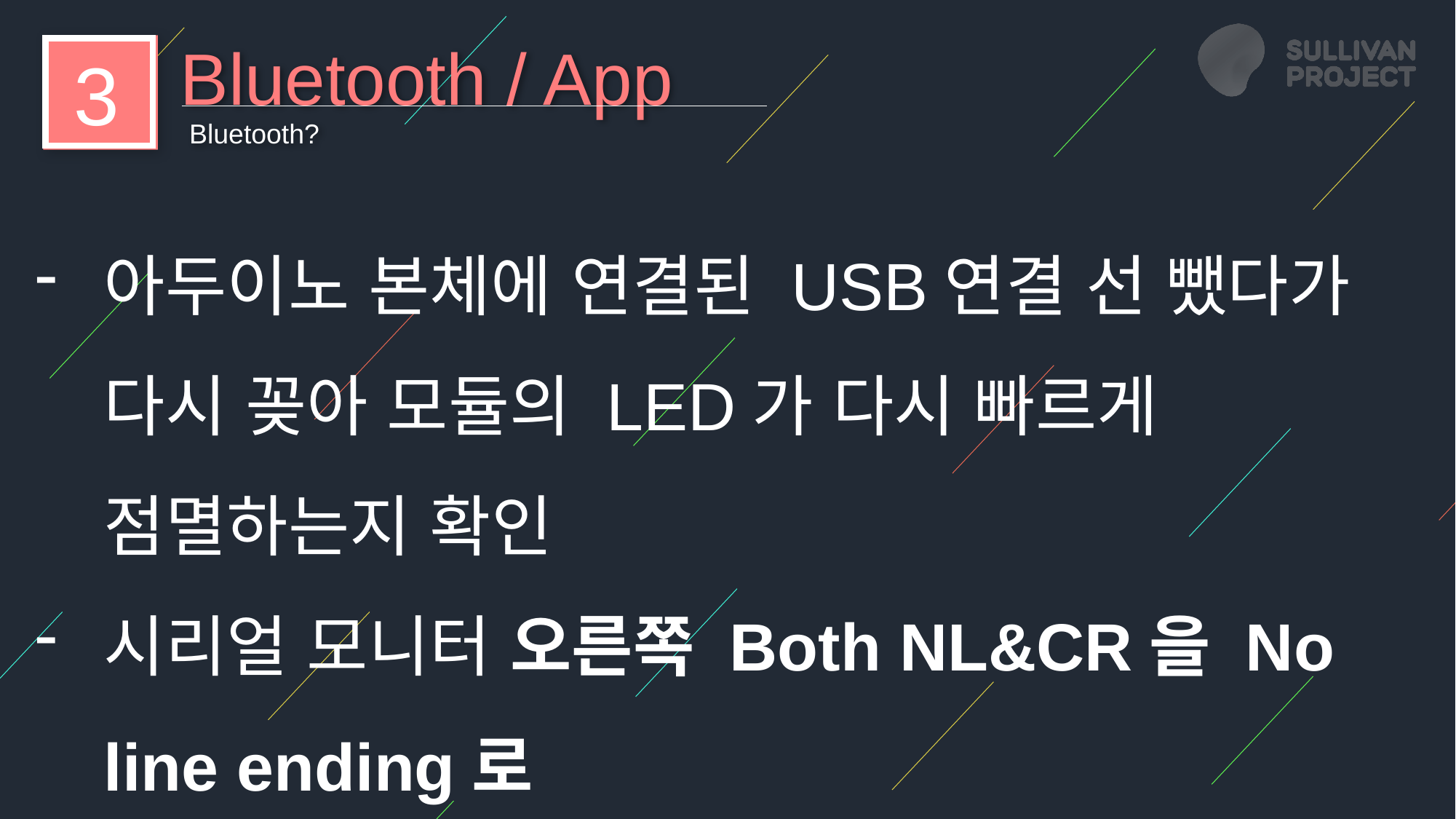

Bluetooth / App

3
Bluetooth?
아두이노 본체에 연결된 USB연결 선 뺐다가 다시 꽂아 모듈의 LED가 다시 빠르게 점멸하는지 확인
시리얼 모니터 오른쪽 Both NL&CR을 No line ending로
mySerial.begin(9600); 으로 수정